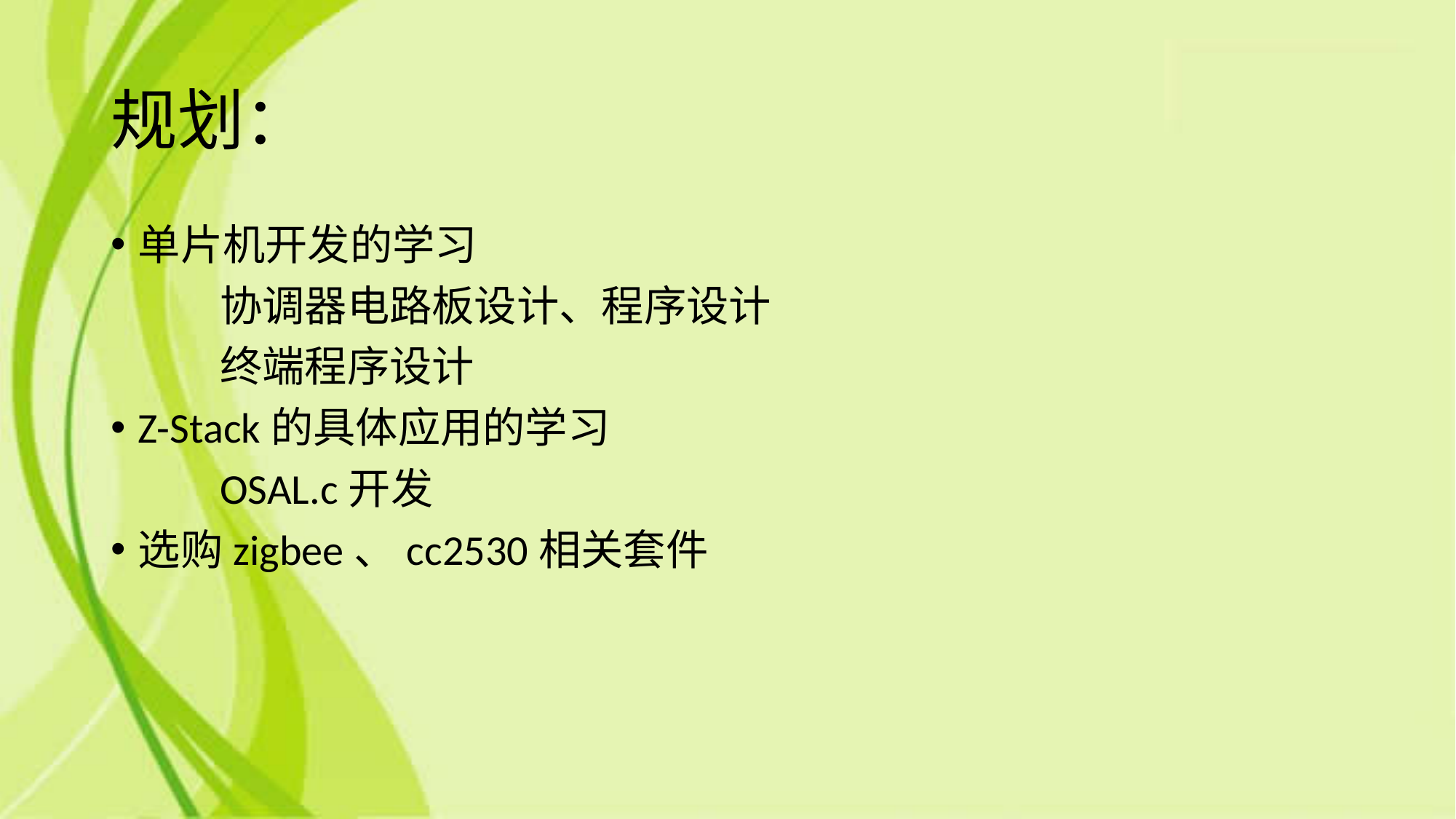

# 规划：
单片机开发的学习
	协调器电路板设计、程序设计
	终端程序设计
Z-Stack的具体应用的学习
	OSAL.c开发
选购zigbee、cc2530相关套件